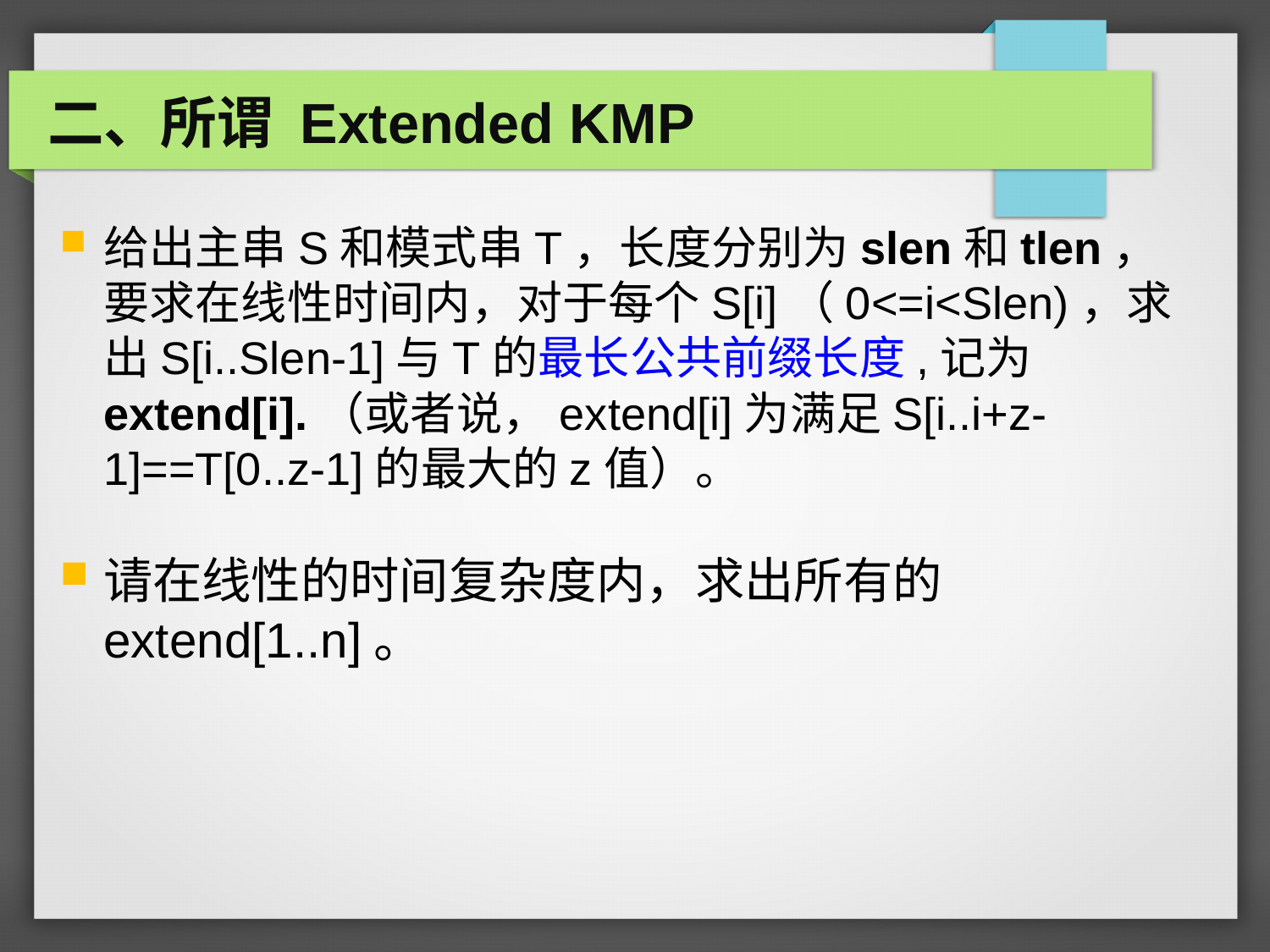

# 二、所谓 Extended KMP
给出主串S和模式串T，长度分别为slen和tlen，要求在线性时间内，对于每个S[i]（0<=i<Slen)，求出S[i..Slen-1]与T的最长公共前缀长度,记为extend[i].（或者说，extend[i]为满足S[i..i+z-1]==T[0..z-1]的最大的z值）。

请在线性的时间复杂度内，求出所有的extend[1..n]。